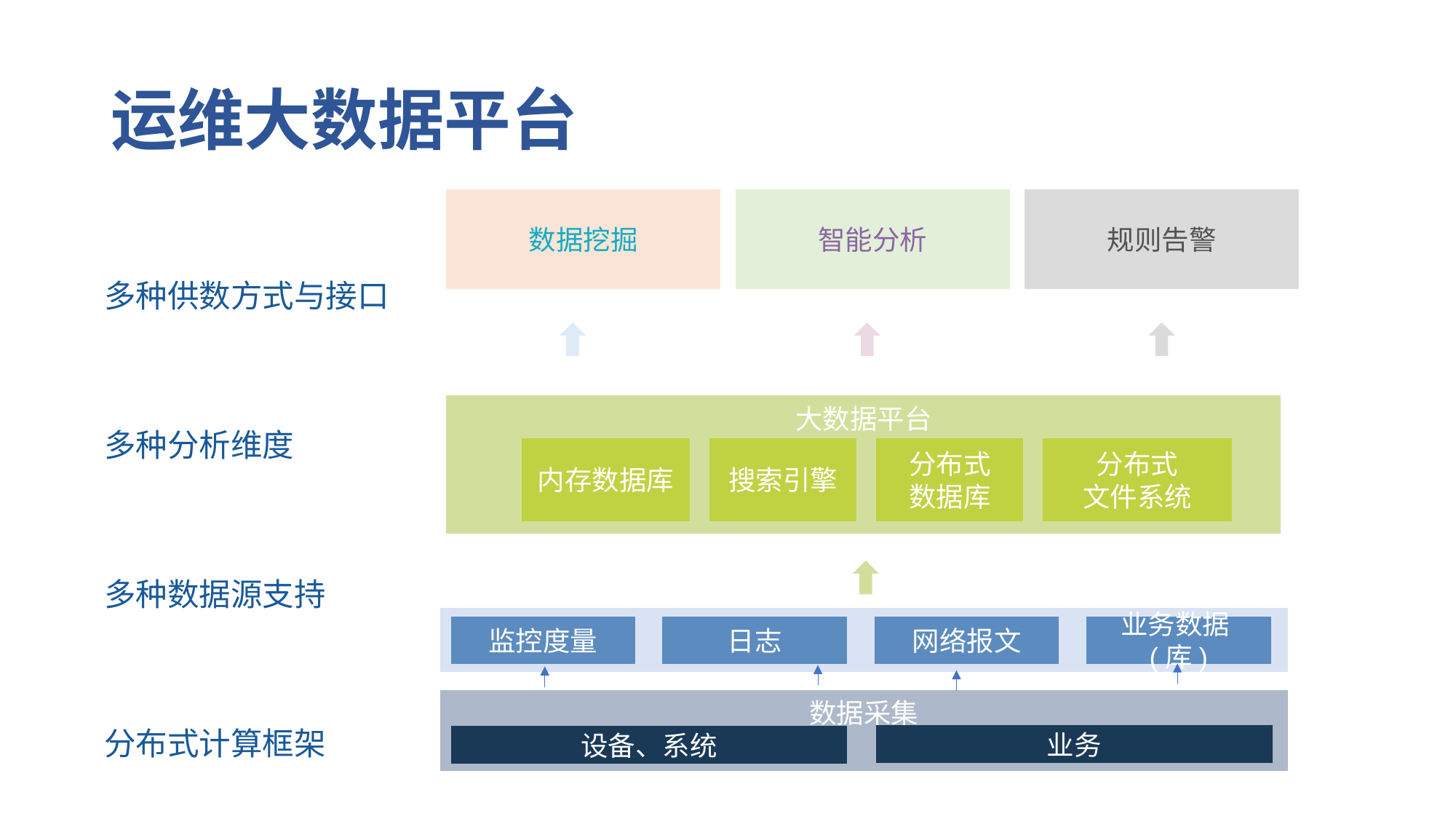

# 运维大数据平台
数据挖掘
智能分析
规则告警
多种供数方式与接口

多种分析维度

多种数据源支持

分布式计算框架

原始数据持久保存

基于Hadoop框架

大数据平台
内存数据库
搜索引擎
分布式
数据库
分布式
文件系统

网络报文
监控度量
日志
业务数据(库)
数据采集
业务
设备、系统